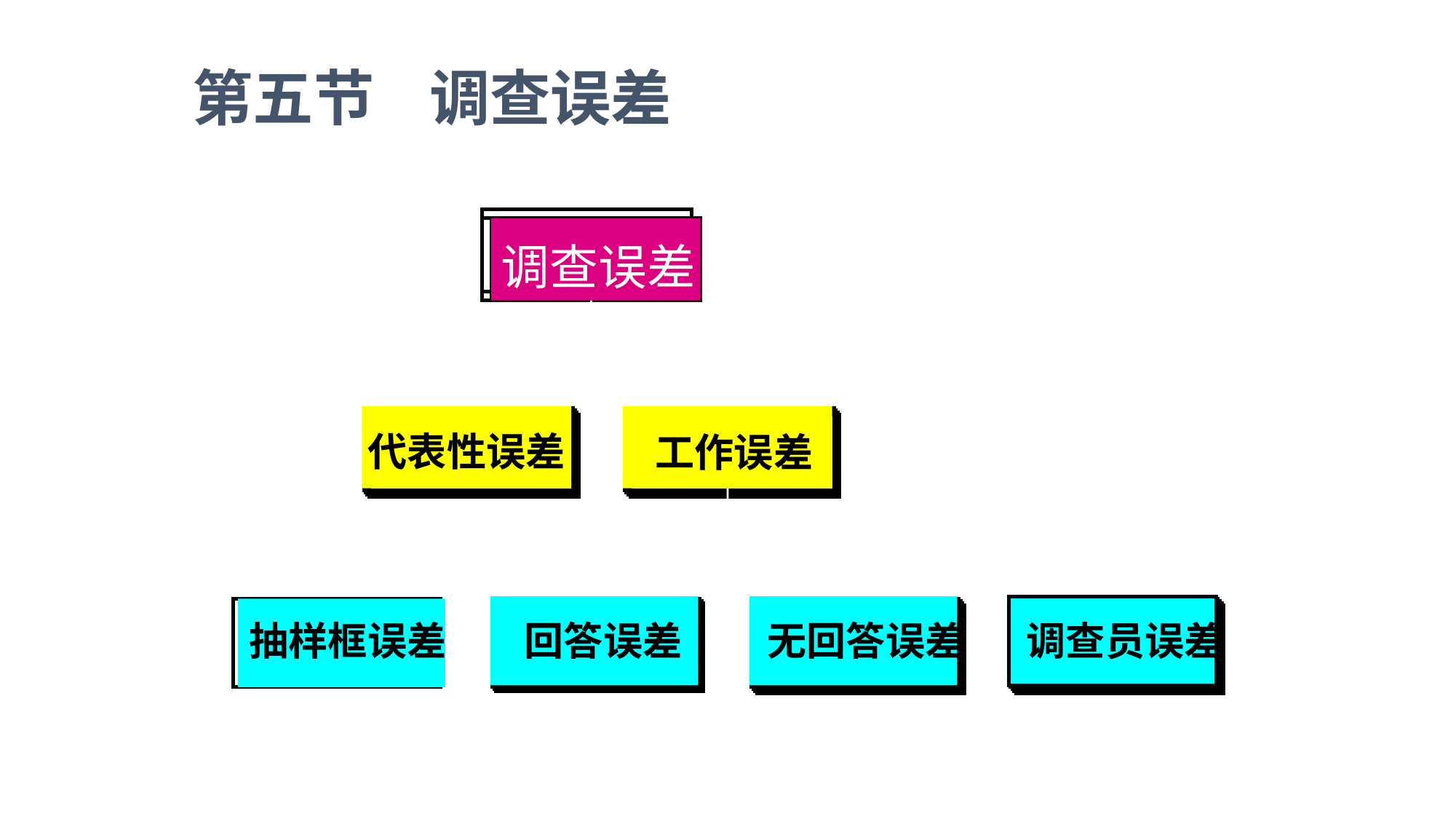

第五节    调查误差

调查误差

代表性误差
工作误差

抽样框误差
回答误差
无回答误差
调查员误差